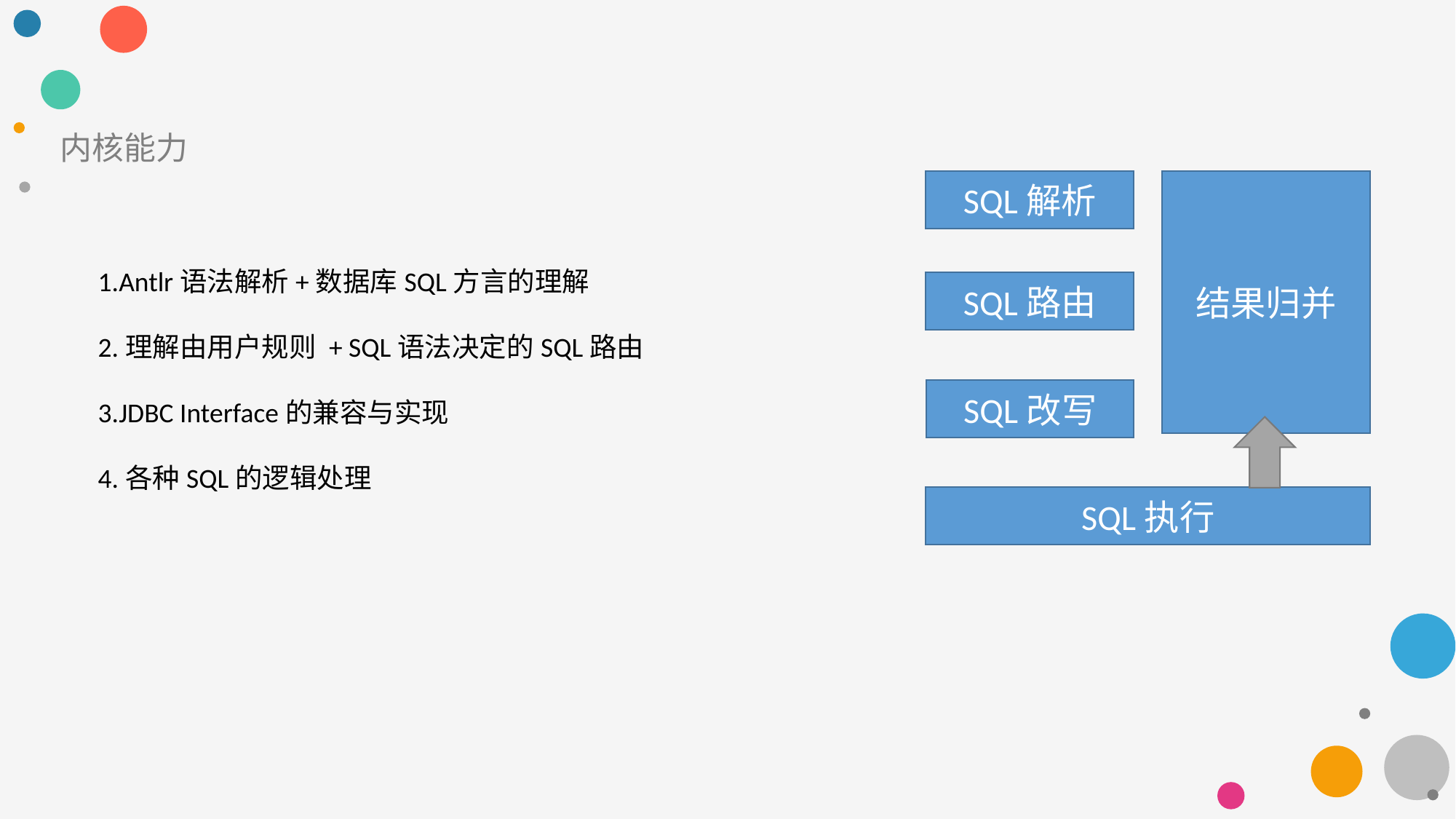

内核能力
SQL解析
结果归并
1.Antlr语法解析+数据库SQL方言的理解

2.理解由用户规则 + SQL语法决定的SQL路由

3.JDBC Interface的兼容与实现

4.各种SQL的逻辑处理
SQL路由
SQL改写

SQL执行